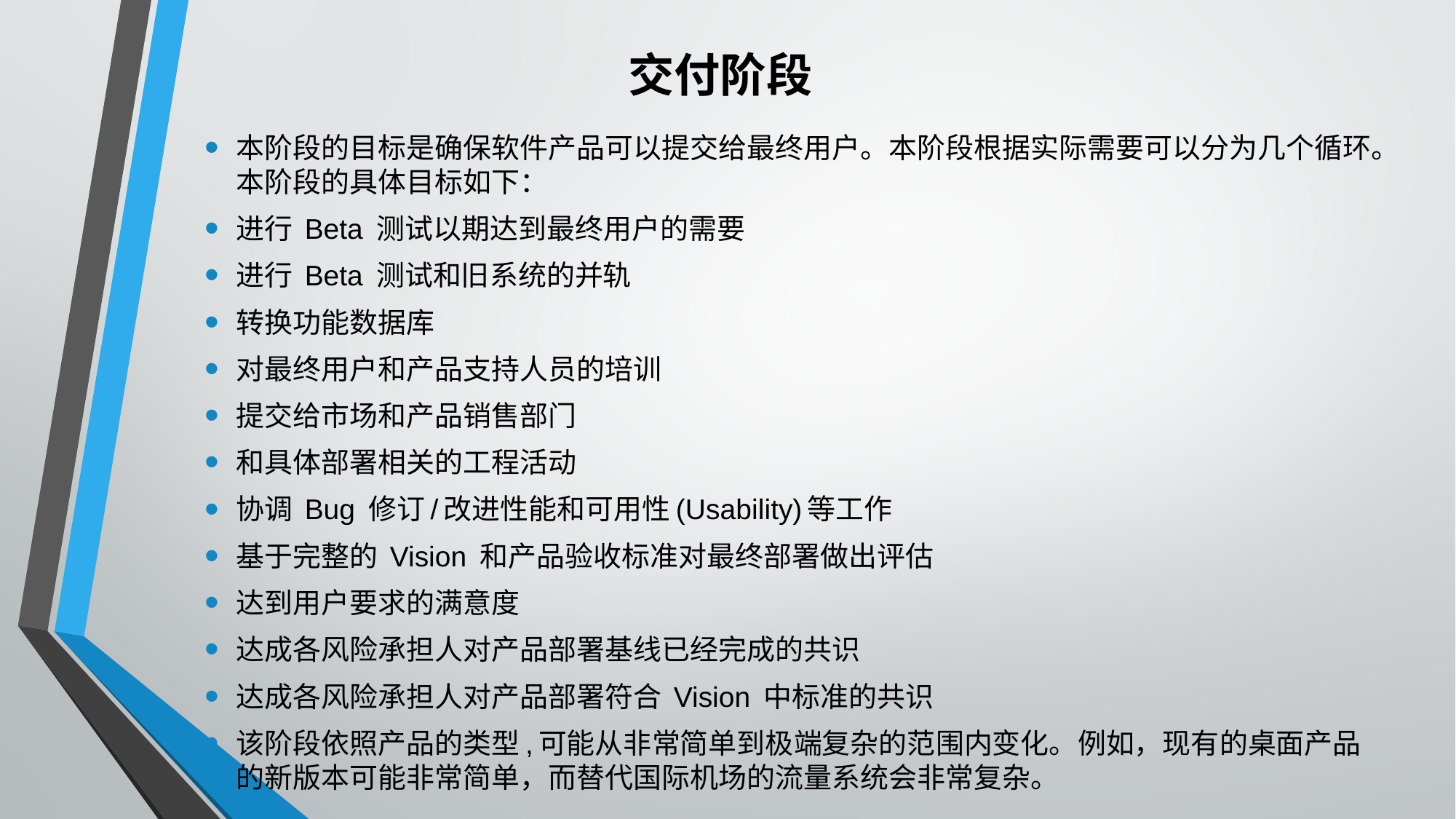

# 交付阶段
本阶段的目标是确保软件产品可以提交给最终用户。本阶段根据实际需要可以分为几个循环。本阶段的具体目标如下：
进行 Beta 测试以期达到最终用户的需要
进行 Beta 测试和旧系统的并轨
转换功能数据库
对最终用户和产品支持人员的培训
提交给市场和产品销售部门
和具体部署相关的工程活动
协调 Bug 修订/改进性能和可用性(Usability)等工作
基于完整的 Vision 和产品验收标准对最终部署做出评估
达到用户要求的满意度
达成各风险承担人对产品部署基线已经完成的共识
达成各风险承担人对产品部署符合 Vision 中标准的共识
该阶段依照产品的类型,可能从非常简单到极端复杂的范围内变化。例如，现有的桌面产品的新版本可能非常简单，而替代国际机场的流量系统会非常复杂。